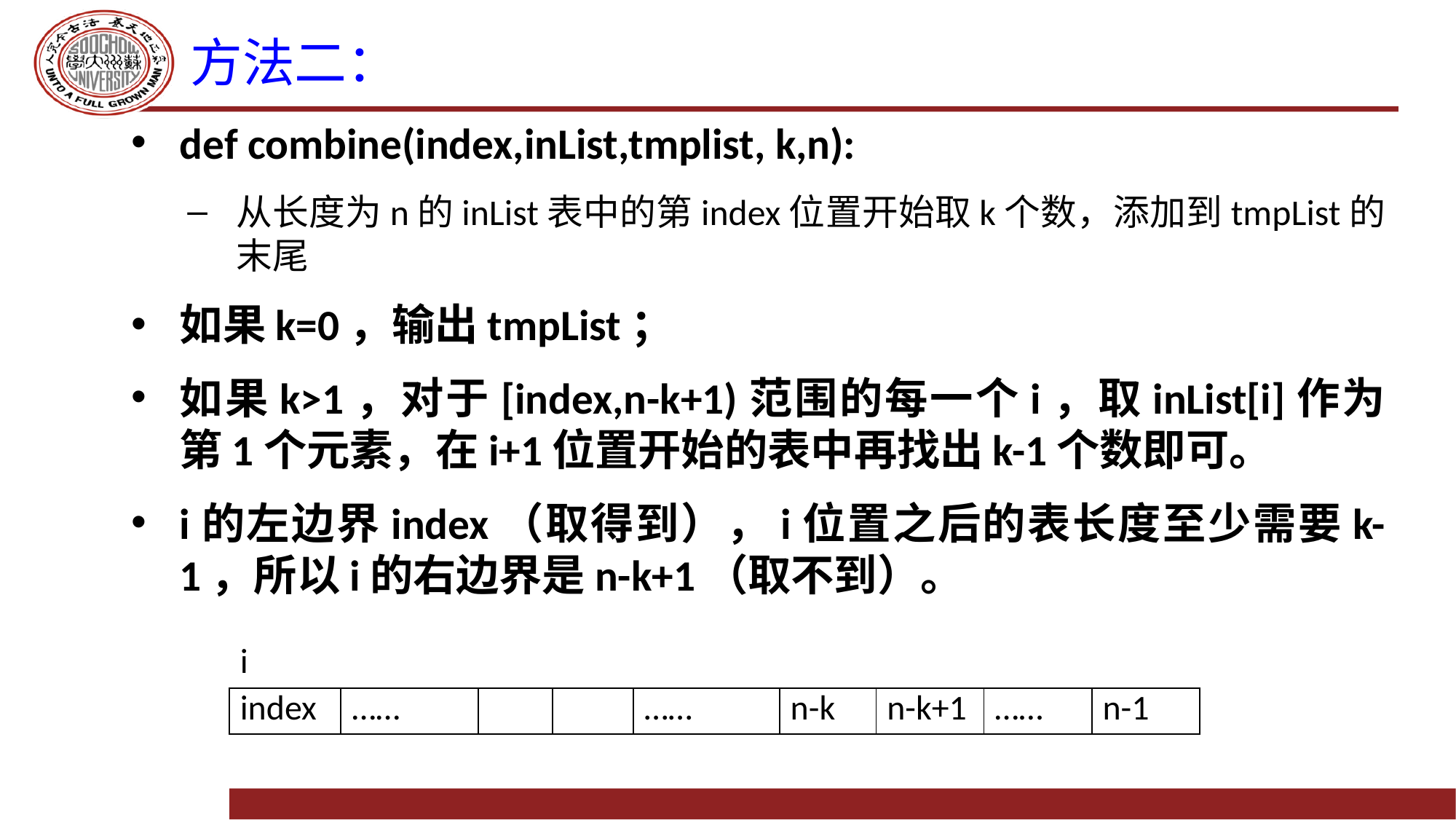

# 方法二：
def combine(index,inList,tmplist, k,n):
从长度为n的inList表中的第index位置开始取k个数，添加到tmpList的末尾
如果k=0，输出tmpList；
如果k>1，对于[index,n-k+1)范围的每一个i，取inList[i]作为第1个元素，在i+1位置开始的表中再找出k-1个数即可。
i的左边界index（取得到），i位置之后的表长度至少需要k-1，所以i的右边界是n-k+1（取不到）。
| i |  |  |  |  |  |  |  |  |
| --- | --- | --- | --- | --- | --- | --- | --- | --- |
| index | …… |  |  | …… | n-k | n-k+1 | …… | n-1 |